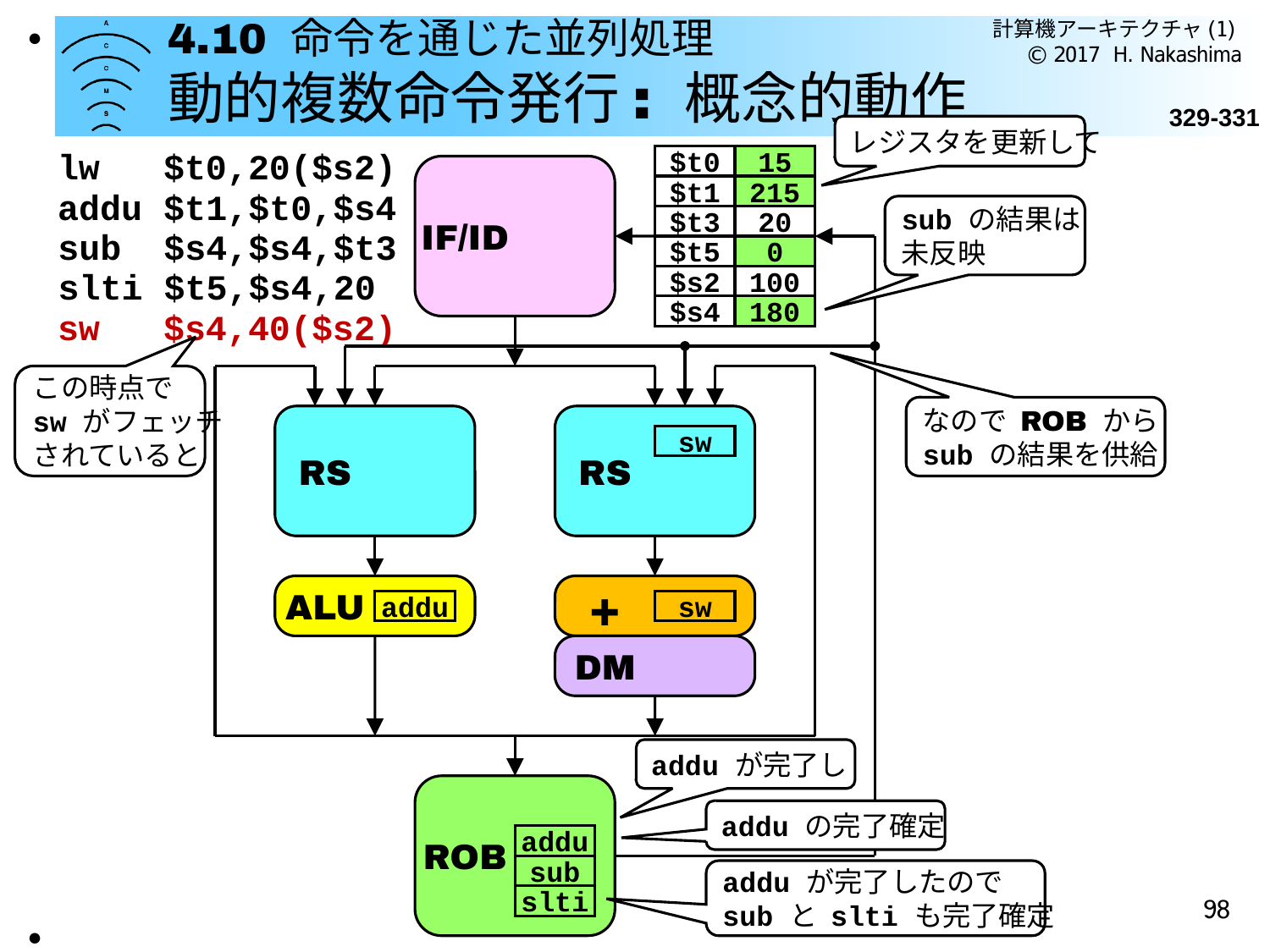

計算機アーキテクチャ(1)  © 2017  H. Nakashima
●
# 4.10 命令を通じた並列処理 動的複数命令発行: 概念的動作
329-331
レジスタを更新して
lw   $t0,20($s2)
addu $t1,$t0,$s4
sub  $s4,$s4,$t3
slti $t5,$s4,20
$t0
???
15

$t1
10
215
sub の結果は
未反映
$t3
20
IF/ID
RS
RS
ALU
+
DM
ROB
$t5
???
0
$s2
100
$s4
200
180
sw   $s4,40($s2)

この時点で
sw がフェッチ
されていると
なので ROB から
sub の結果を供給

sw

addu
sw

addu が完了し

addu の完了確定

addu
sub
addu が完了したので
sub と slti も完了確定
98
slti
●